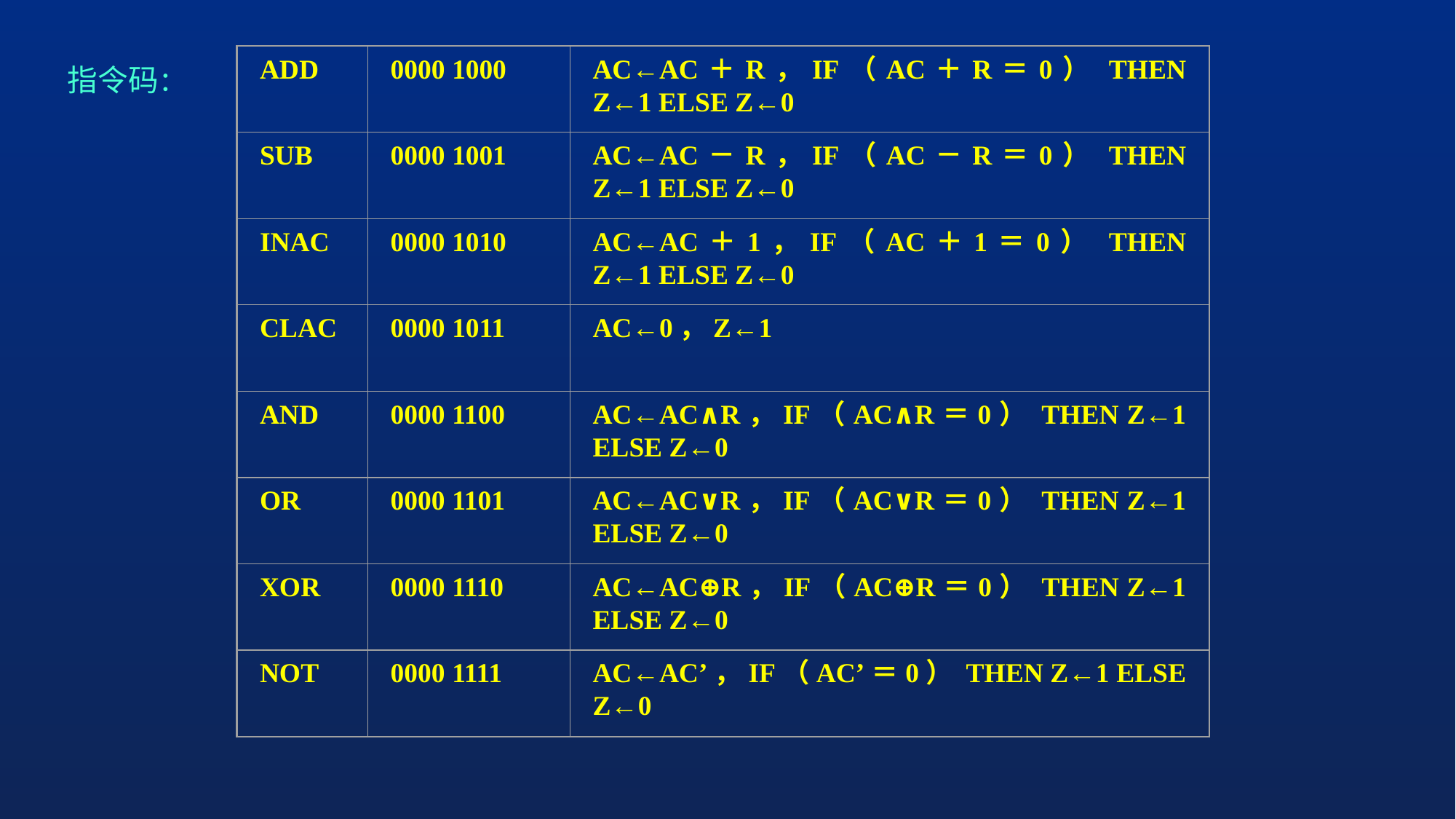

ADD

0000 1000

AC←AC＋R，IF（AC＋R＝0） THEN Z←1 ELSE Z←0

SUB

0000 1001

AC←AC－R，IF（AC－R＝0） THEN Z←1 ELSE Z←0

INAC

0000 1010

AC←AC＋1，IF（AC＋1＝0） THEN Z←1 ELSE Z←0

CLAC

0000 1011

AC←0，Z←1

AND

0000 1100

AC←AC∧R，IF（AC∧R＝0） THEN Z←1 ELSE Z←0

OR

0000 1101

AC←AC∨R，IF（AC∨R＝0） THEN Z←1 ELSE Z←0

XOR

0000 1110

AC←AC⊕R，IF（AC⊕R＝0） THEN Z←1 ELSE Z←0

NOT

0000 1111

AC←AC’，IF（AC’＝0） THEN Z←1 ELSE Z←0

指令码：